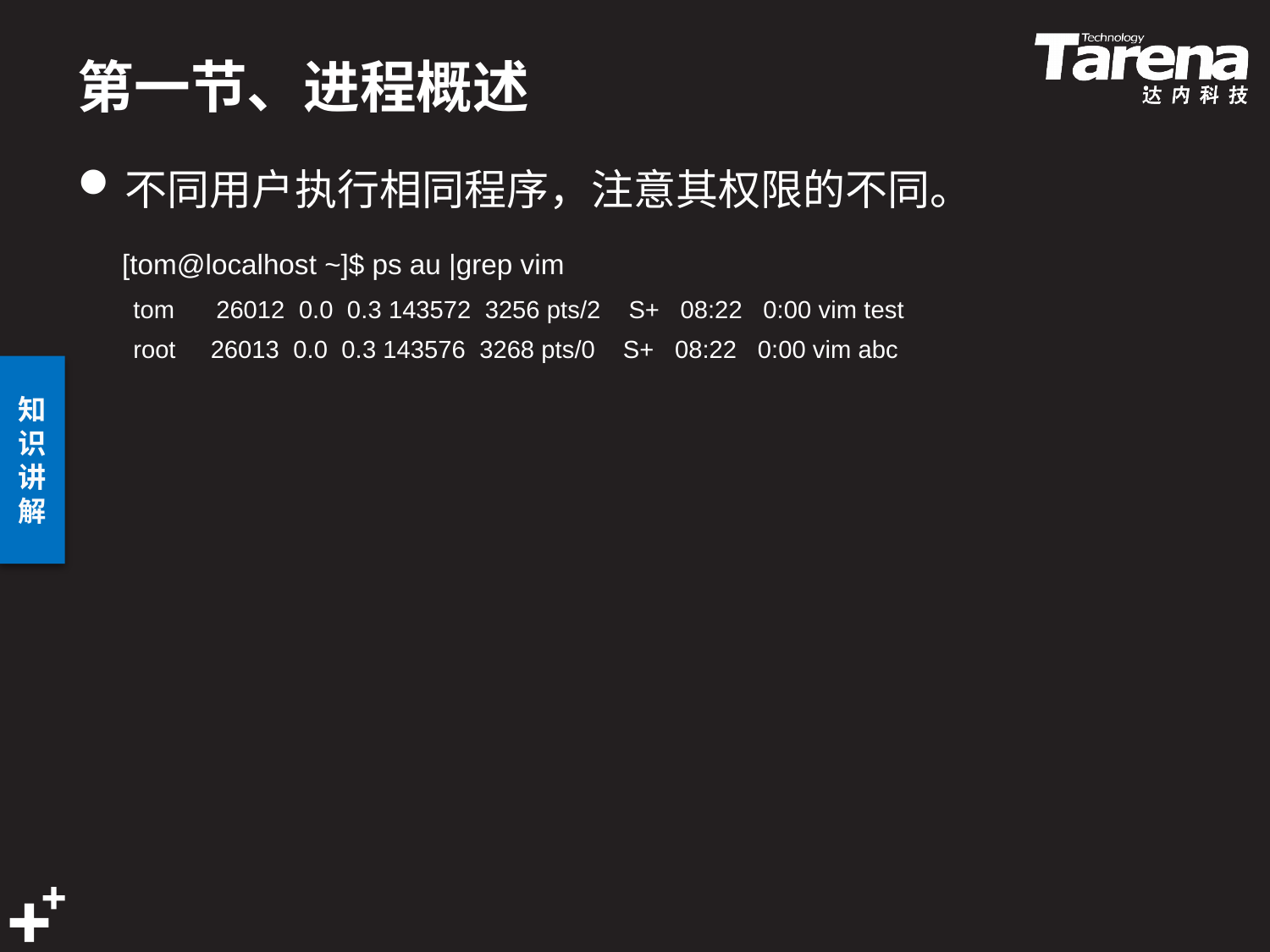

# 第一节、进程概述
不同用户执行相同程序，注意其权限的不同。
  [tom@localhost ~]$ ps au |grep vim
tom      26012  0.0  0.3 143572  3256 pts/2    S+   08:22   0:00 vim test
root     26013  0.0  0.3 143576  3268 pts/0    S+   08:22   0:00 vim abc